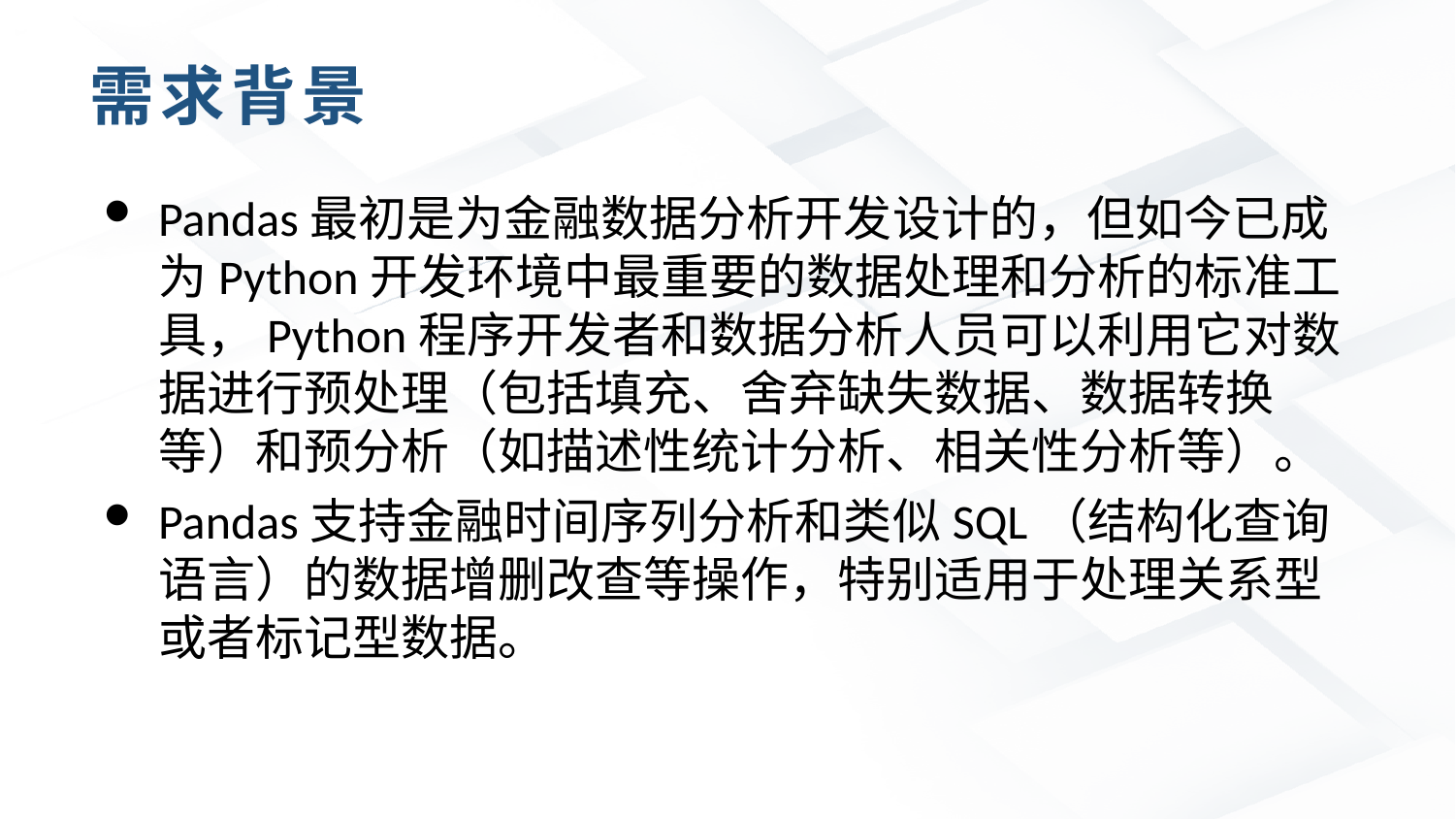

需求背景
Pandas最初是为金融数据分析开发设计的，但如今已成为Python开发环境中最重要的数据处理和分析的标准工具，Python程序开发者和数据分析人员可以利用它对数据进行预处理（包括填充、舍弃缺失数据、数据转换等）和预分析（如描述性统计分析、相关性分析等）。
Pandas支持金融时间序列分析和类似SQL（结构化查询语言）的数据增删改查等操作，特别适用于处理关系型或者标记型数据。